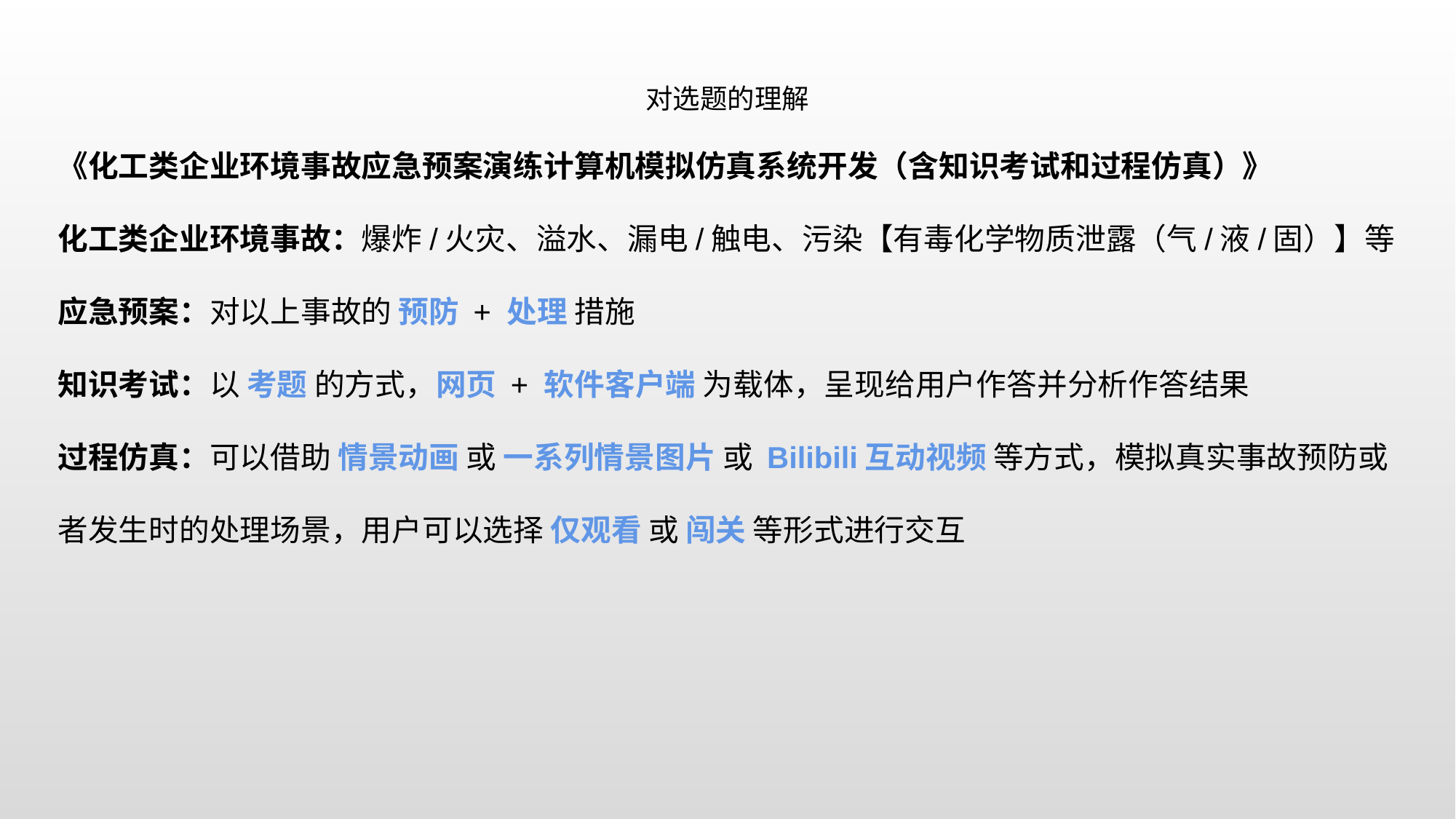

对选题的理解

《化工类企业环境事故应急预案演练计算机模拟仿真系统开发（含知识考试和过程仿真）》

化工类企业环境事故：爆炸/火灾、溢水、漏电/触电、污染【有毒化学物质泄露（气/液/固）】等

应急预案：对以上事故的 预防 + 处理 措施

知识考试：以 考题 的方式，网页 + 软件客户端 为载体，呈现给用户作答并分析作答结果

过程仿真：可以借助 情景动画 或 一系列情景图片 或 Bilibili互动视频 等方式，模拟真实事故预防或

者发生时的处理场景，用户可以选择 仅观看 或 闯关 等形式进行交互